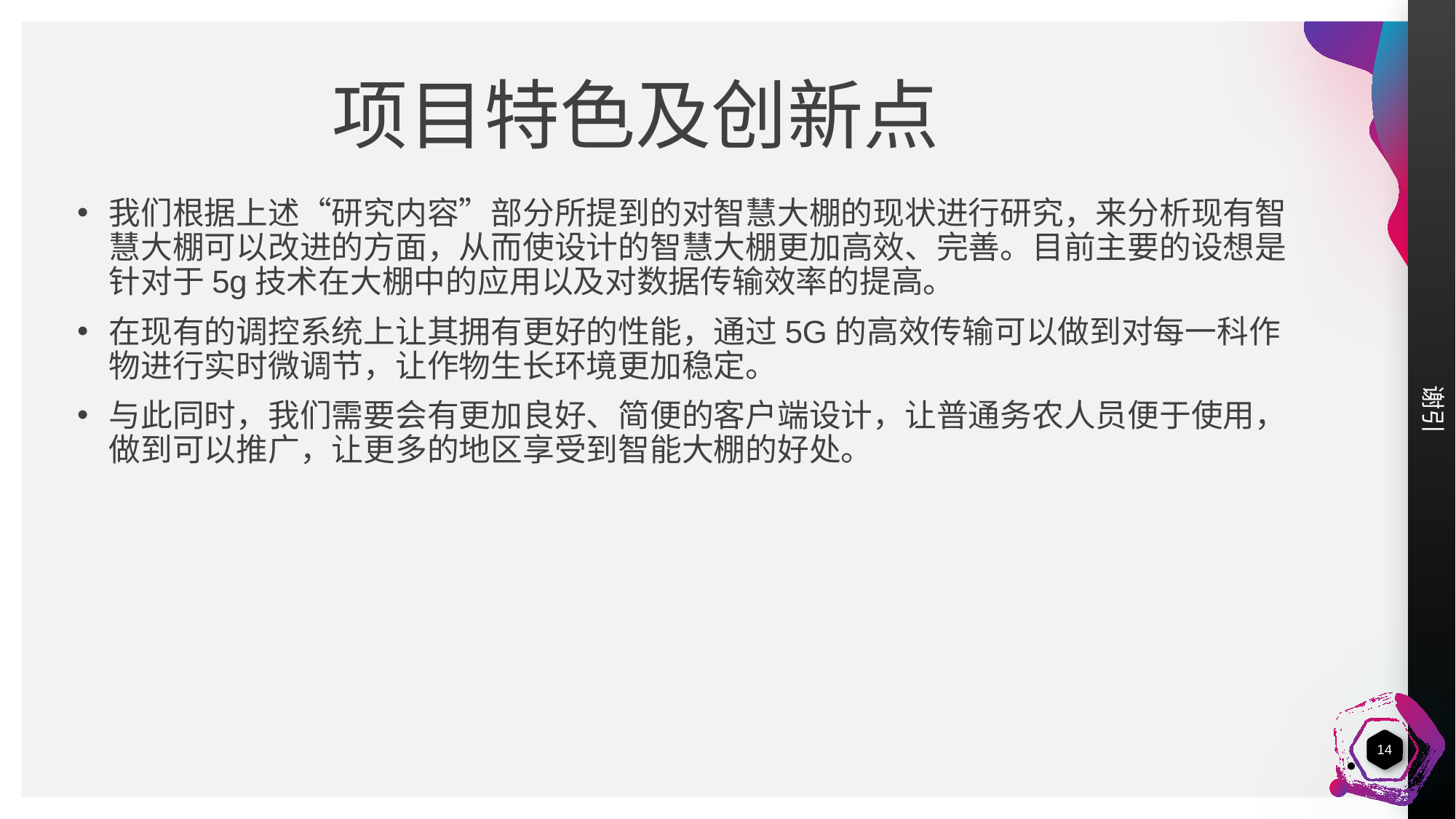

# 项目特色及创新点
我们根据上述“研究内容”部分所提到的对智慧大棚的现状进行研究，来分析现有智慧大棚可以改进的方面，从而使设计的智慧大棚更加高效、完善。目前主要的设想是针对于5g技术在大棚中的应用以及对数据传输效率的提高。
在现有的调控系统上让其拥有更好的性能，通过5G的高效传输可以做到对每一科作物进行实时微调节，让作物生长环境更加稳定。
与此同时，我们需要会有更加良好、简便的客户端设计，让普通务农人员便于使用，做到可以推广，让更多的地区享受到智能大棚的好处。

14